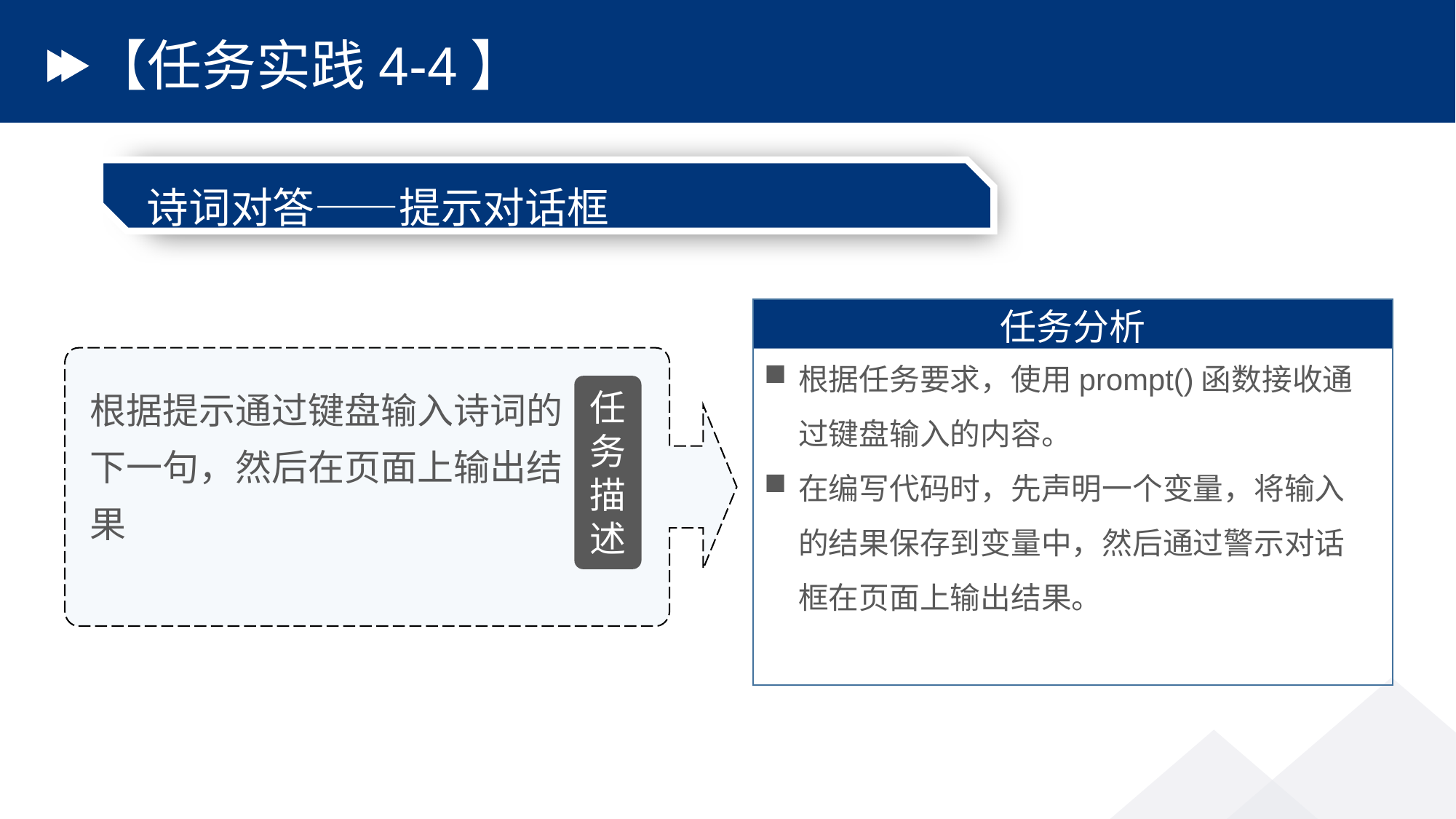

# 【任务实践4-4】
诗词对答——提示对话框
任务分析

根据任务要求，使用prompt()函数接收通过键盘输入的内容。
在编写代码时，先声明一个变量，将输入的结果保存到变量中，然后通过警示对话框在页面上输出结果。

根据提示通过键盘输入诗词的下一句，然后在页面上输出结果
任务描述